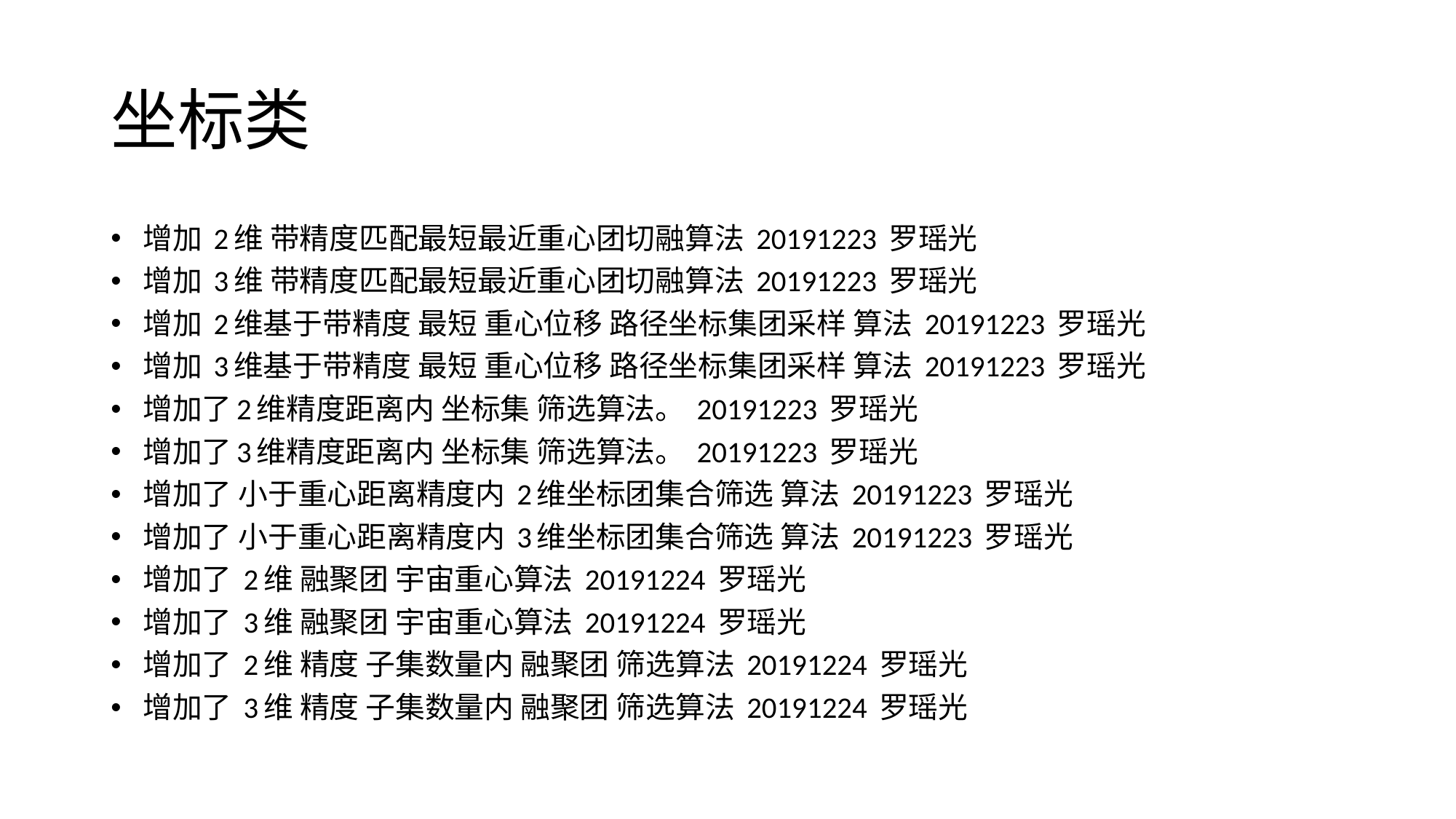

# 坐标类
增加 2维 带精度匹配最短最近重心团切融算法 20191223 罗瑶光
增加 3维 带精度匹配最短最近重心团切融算法 20191223 罗瑶光
增加 2维基于带精度 最短 重心位移 路径坐标集团采样 算法 20191223 罗瑶光
增加 3维基于带精度 最短 重心位移 路径坐标集团采样 算法 20191223 罗瑶光
增加了2维精度距离内 坐标集 筛选算法。 20191223 罗瑶光
增加了3维精度距离内 坐标集 筛选算法。 20191223 罗瑶光
增加了 小于重心距离精度内 2维坐标团集合筛选 算法 20191223 罗瑶光
增加了 小于重心距离精度内 3维坐标团集合筛选 算法 20191223 罗瑶光
增加了 2维 融聚团 宇宙重心算法 20191224 罗瑶光
增加了 3维 融聚团 宇宙重心算法 20191224 罗瑶光
增加了 2维 精度 子集数量内 融聚团 筛选算法 20191224 罗瑶光
增加了 3维 精度 子集数量内 融聚团 筛选算法 20191224 罗瑶光